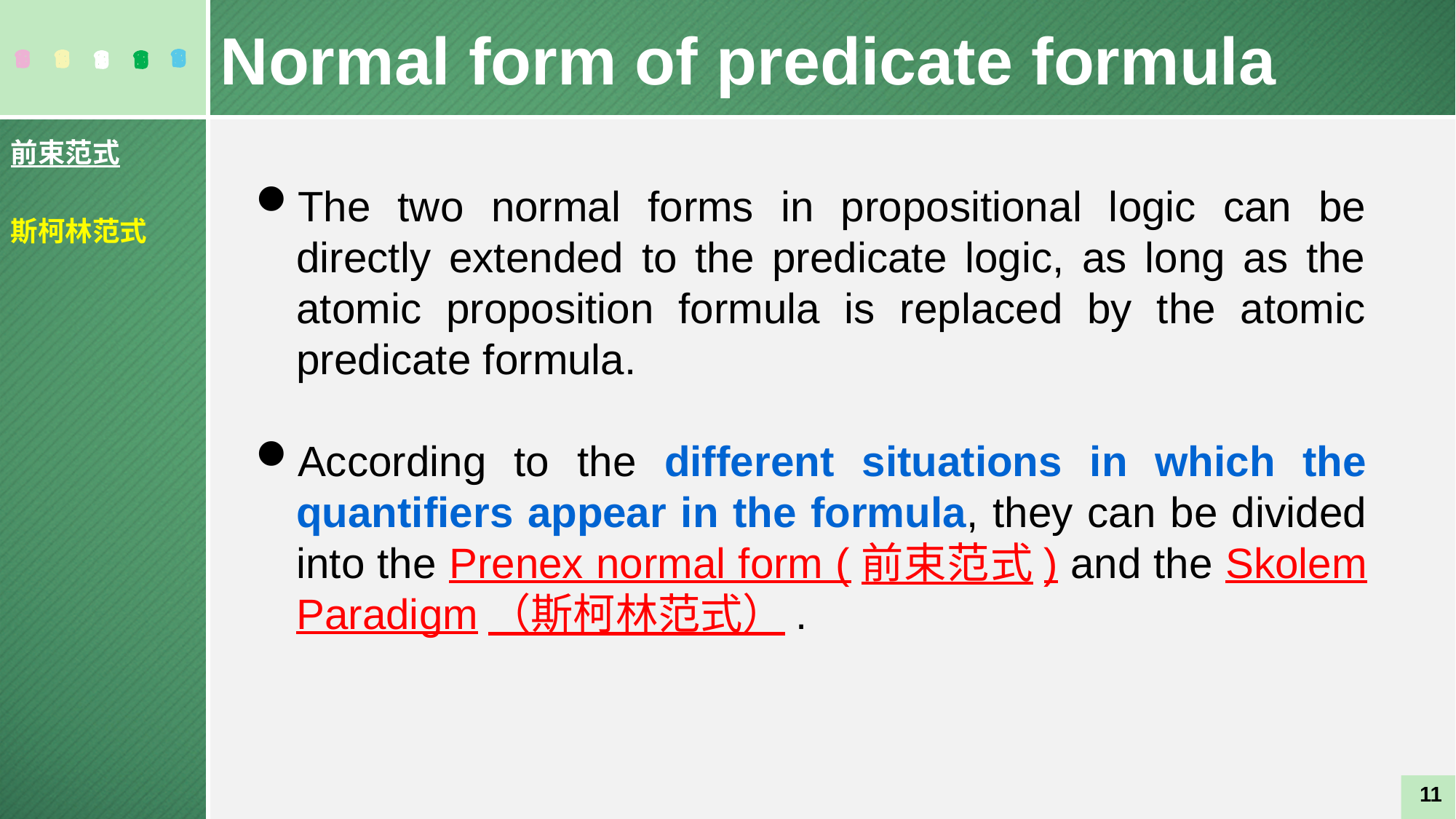

Normal form of predicate formula

前束范式

斯柯林范式

The two normal forms in propositional logic can be directly extended to the predicate logic, as long as the atomic proposition formula is replaced by the atomic predicate formula.

According to the different situations in which the quantifiers appear in the formula, they can be divided into the Prenex normal form (前束范式) and the Skolem Paradigm（斯柯林范式）.
11